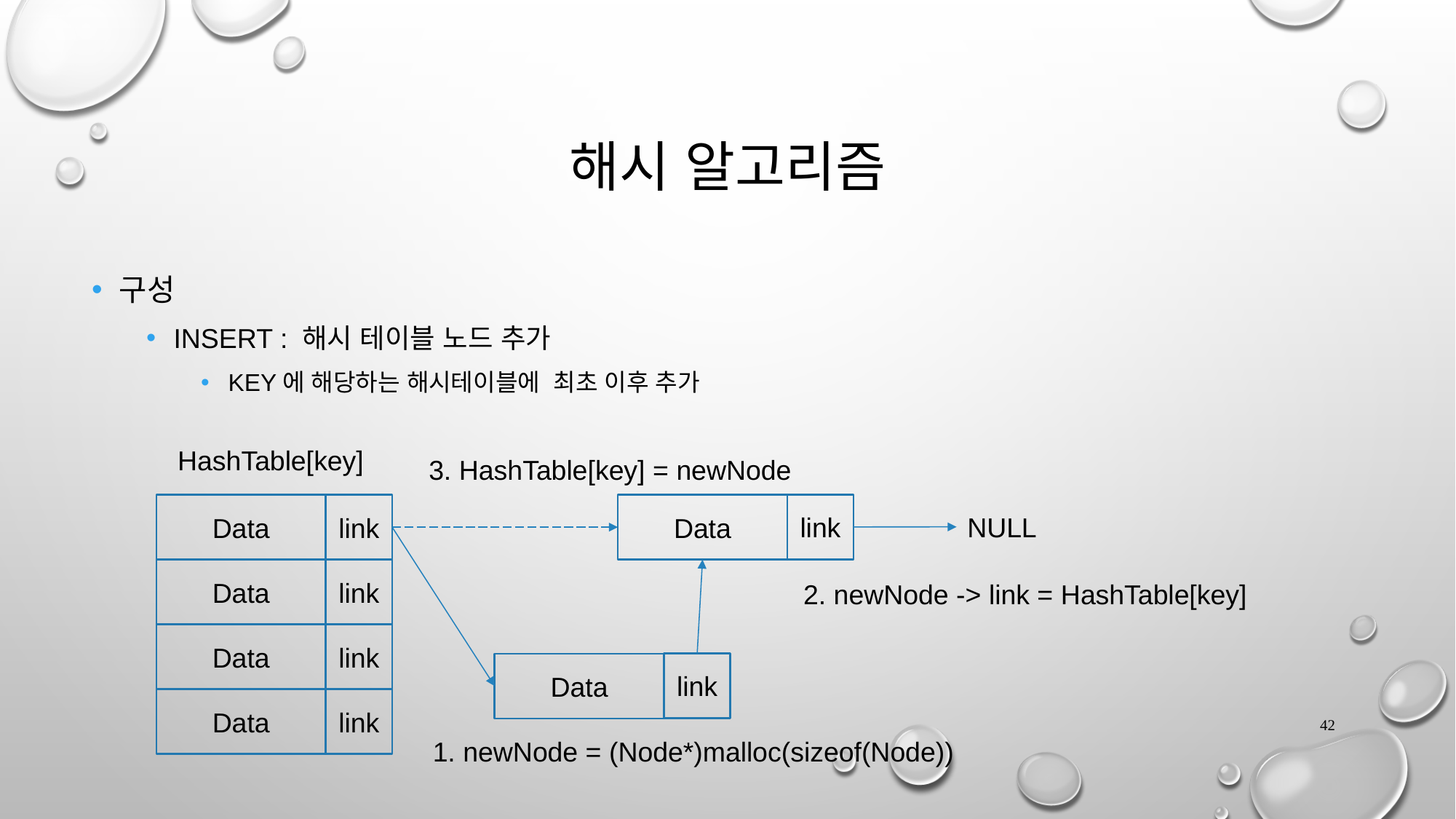

# 해시 알고리즘
구성
Insert : 해시 테이블 노드 추가
key에 해당하는 해시테이블에  최초 이후 추가

HashTable[key]
3. HashTable[key] = newNode
link
Data
Data
link
NULL
Data
link
2. newNode -> link = HashTable[key]
Data
link
link
Data
Data
link
42
1. newNode = (Node*)malloc(sizeof(Node))